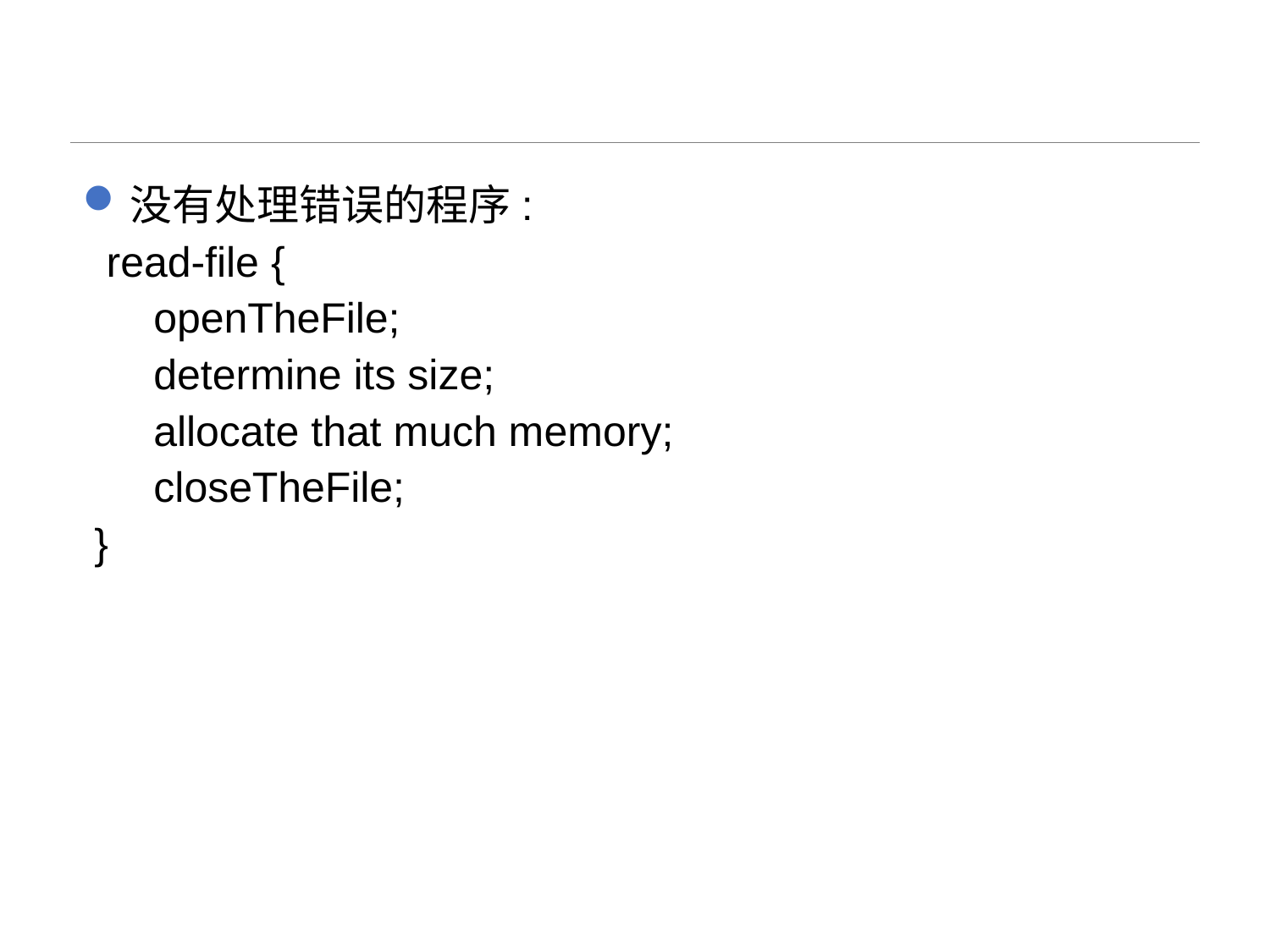

#
没有处理错误的程序:
  read-file {
      openTheFile;
      determine its size;
      allocate that much memory;
      closeTheFile;
 }
6